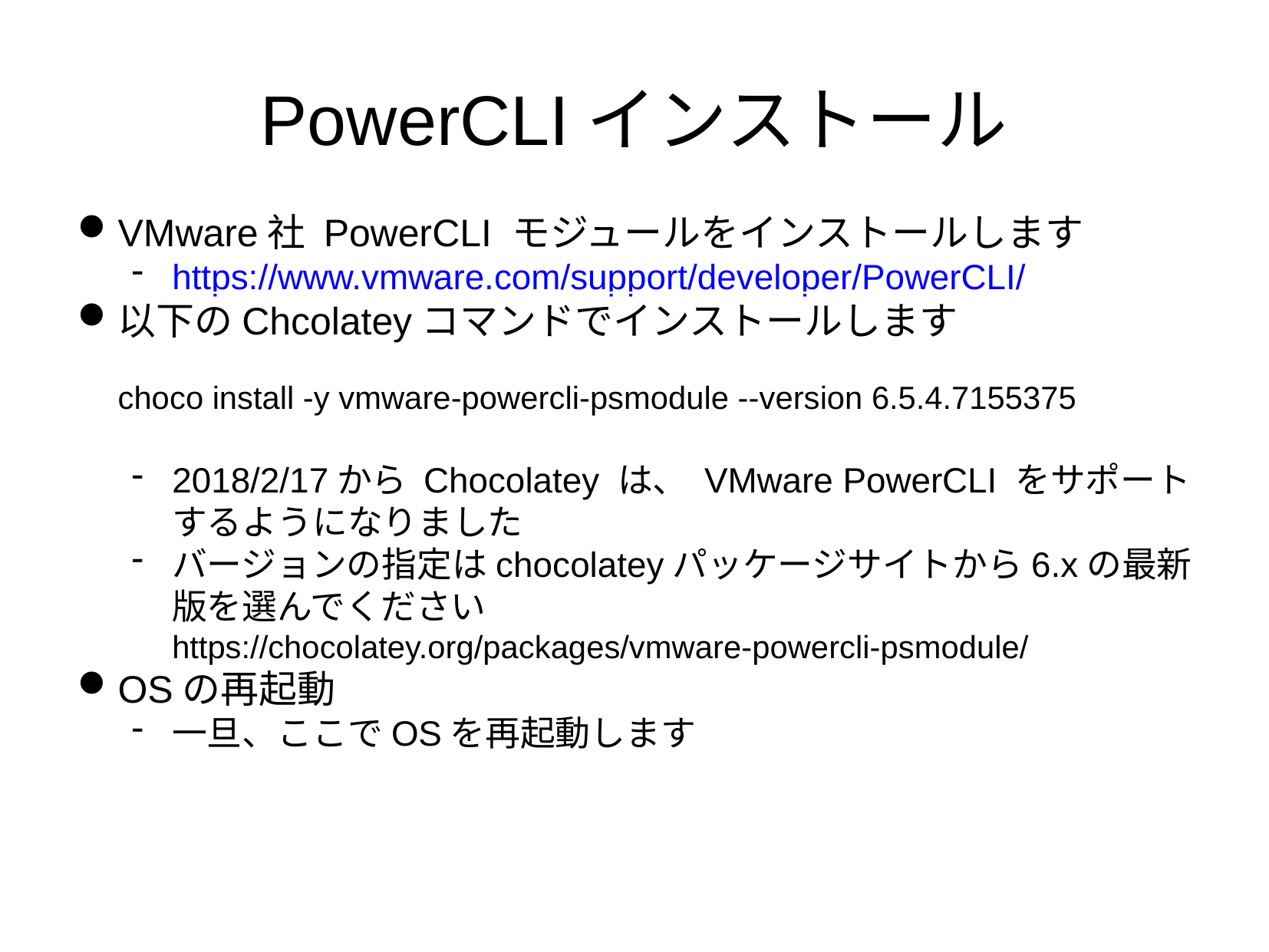

PowerCLIインストール
VMware社 PowerCLI モジュールをインストールします
https://www.vmware.com/support/developer/PowerCLI/
以下のChcolateyコマンドでインストールします
choco install -y vmware-powercli-psmodule --version 6.5.4.7155375

2018/2/17から Chocolatey は、 VMware PowerCLI をサポートするようになりました
バージョンの指定はchocolateyパッケージサイトから6.xの最新版を選んでください
https://chocolatey.org/packages/vmware-powercli-psmodule/
OSの再起動
一旦、ここでOSを再起動します